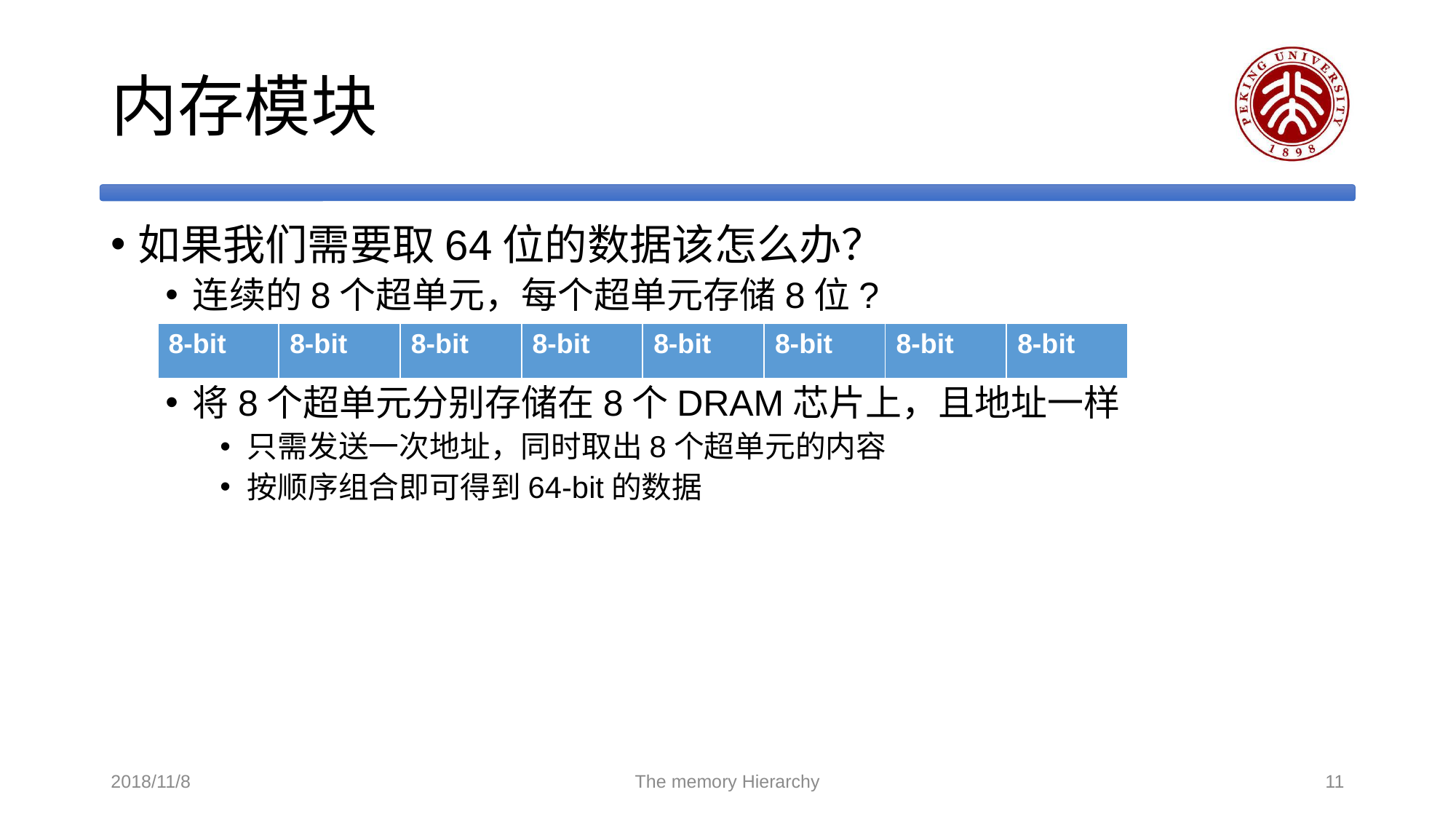

# 内存模块
如果我们需要取64位的数据该怎么办？
连续的8个超单元，每个超单元存储8位?

将8个超单元分别存储在8个DRAM芯片上，且地址一样
只需发送一次地址，同时取出8个超单元的内容
按顺序组合即可得到64-bit的数据

| 8-bit | 8-bit | 8-bit | 8-bit | 8-bit | 8-bit | 8-bit | 8-bit |
| --- | --- | --- | --- | --- | --- | --- | --- |
2018/11/8
The memory Hierarchy
11